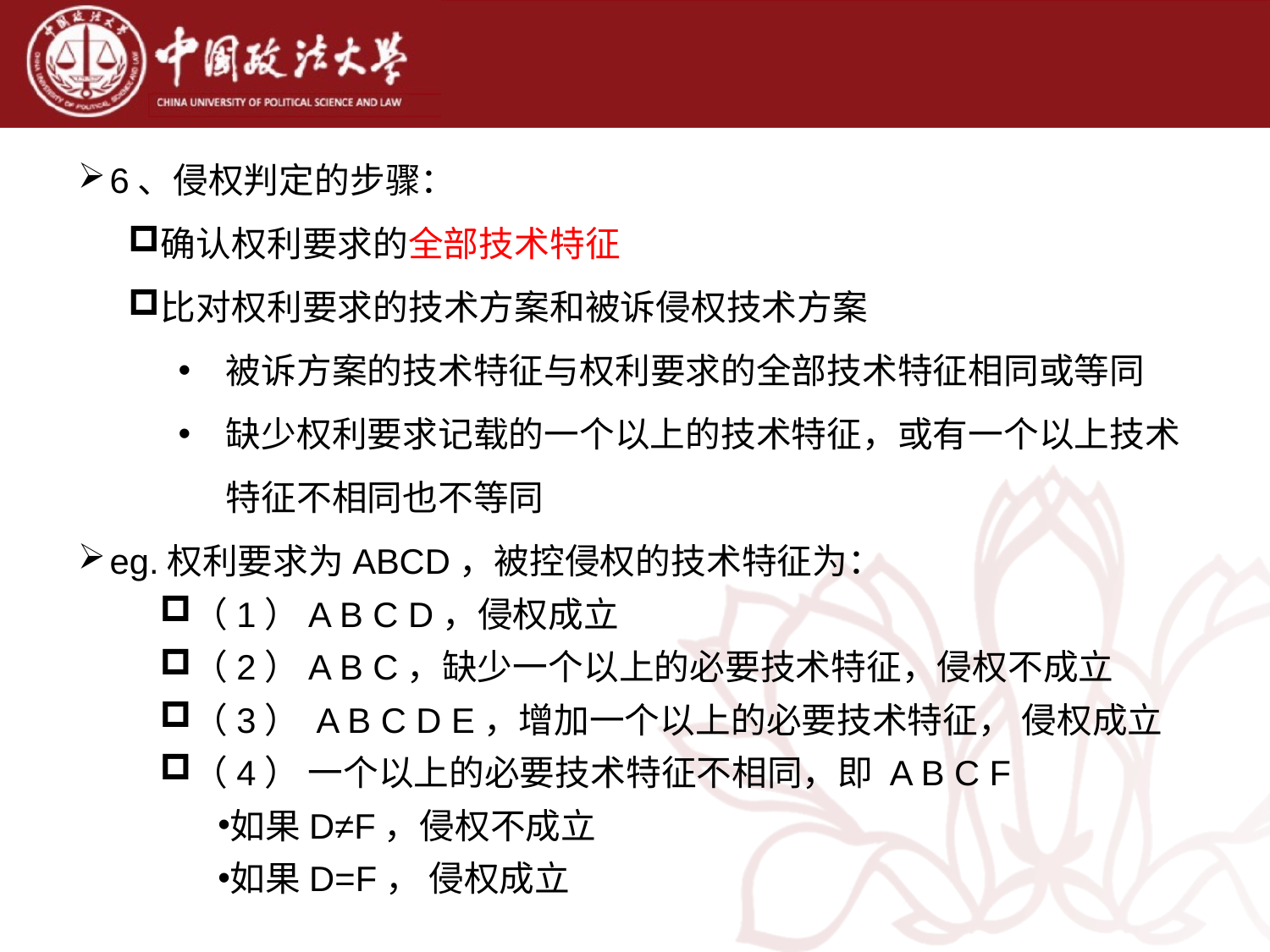

6、侵权判定的步骤：
确认权利要求的全部技术特征
比对权利要求的技术方案和被诉侵权技术方案
被诉方案的技术特征与权利要求的全部技术特征相同或等同
缺少权利要求记载的一个以上的技术特征，或有一个以上技术特征不相同也不等同
eg.权利要求为ABCD，被控侵权的技术特征为：
（1）A B C D，侵权成立
（2）A B C，缺少一个以上的必要技术特征，侵权不成立
（3） A B C D E，增加一个以上的必要技术特征， 侵权成立
（4） 一个以上的必要技术特征不相同，即 A B C F
如果D≠F，侵权不成立
如果D=F， 侵权成立